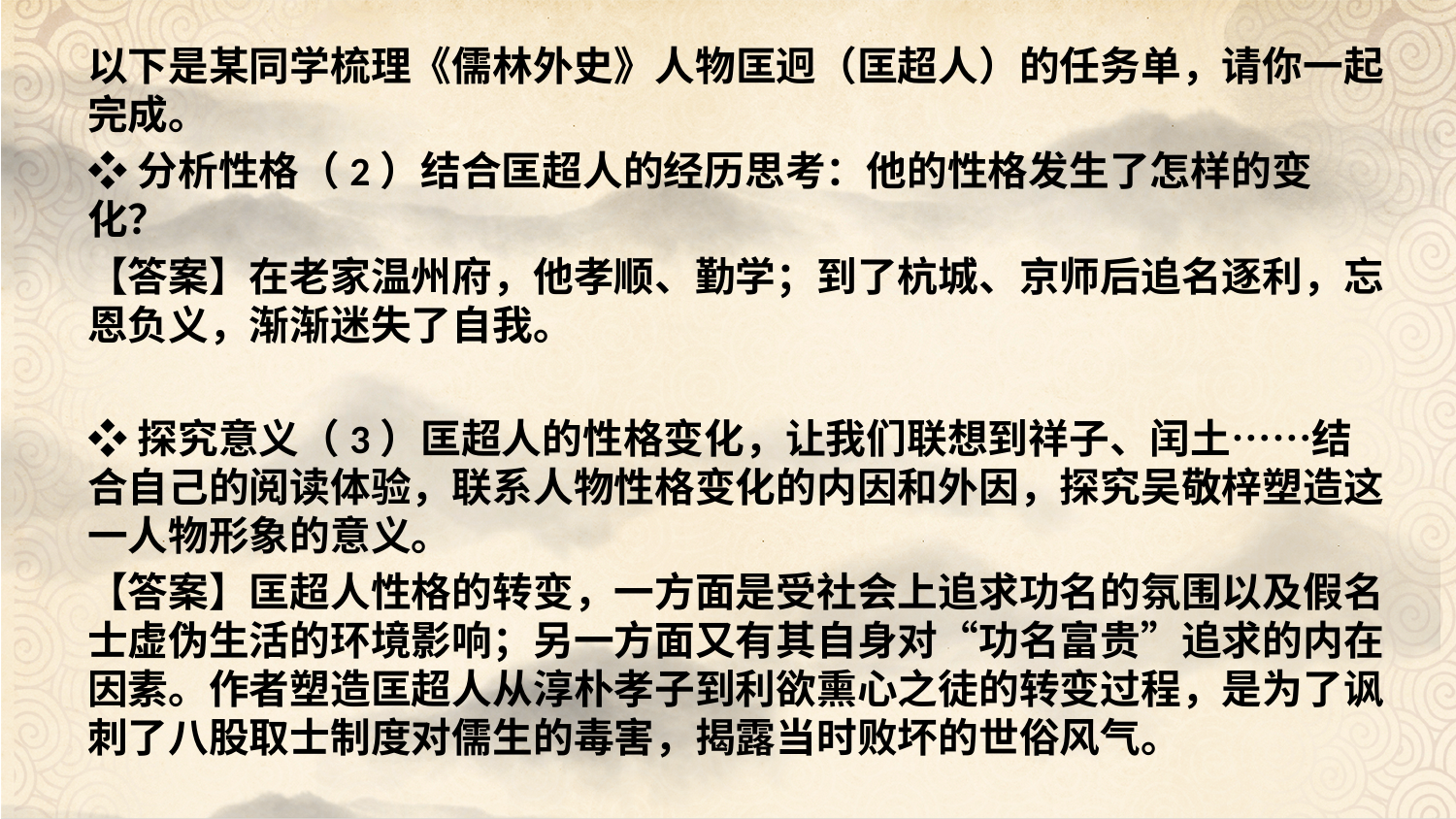

以下是某同学梳理《儒林外史》人物匡迥（匡超人）的任务单，请你一起完成。
❖分析性格（2）结合匡超人的经历思考：他的性格发生了怎样的变化？
【答案】在老家温州府，他孝顺、勤学；到了杭城、京师后追名逐利，忘恩负义，渐渐迷失了自我。

❖探究意义（3）匡超人的性格变化，让我们联想到祥子、闰土……结合自己的阅读体验，联系人物性格变化的内因和外因，探究吴敬梓塑造这一人物形象的意义。
【答案】匡超人性格的转变，一方面是受社会上追求功名的氛围以及假名士虚伪生活的环境影响；另一方面又有其自身对“功名富贵”追求的内在因素。作者塑造匡超人从淳朴孝子到利欲熏心之徒的转变过程，是为了讽刺了八股取士制度对儒生的毒害，揭露当时败坏的世俗风气。